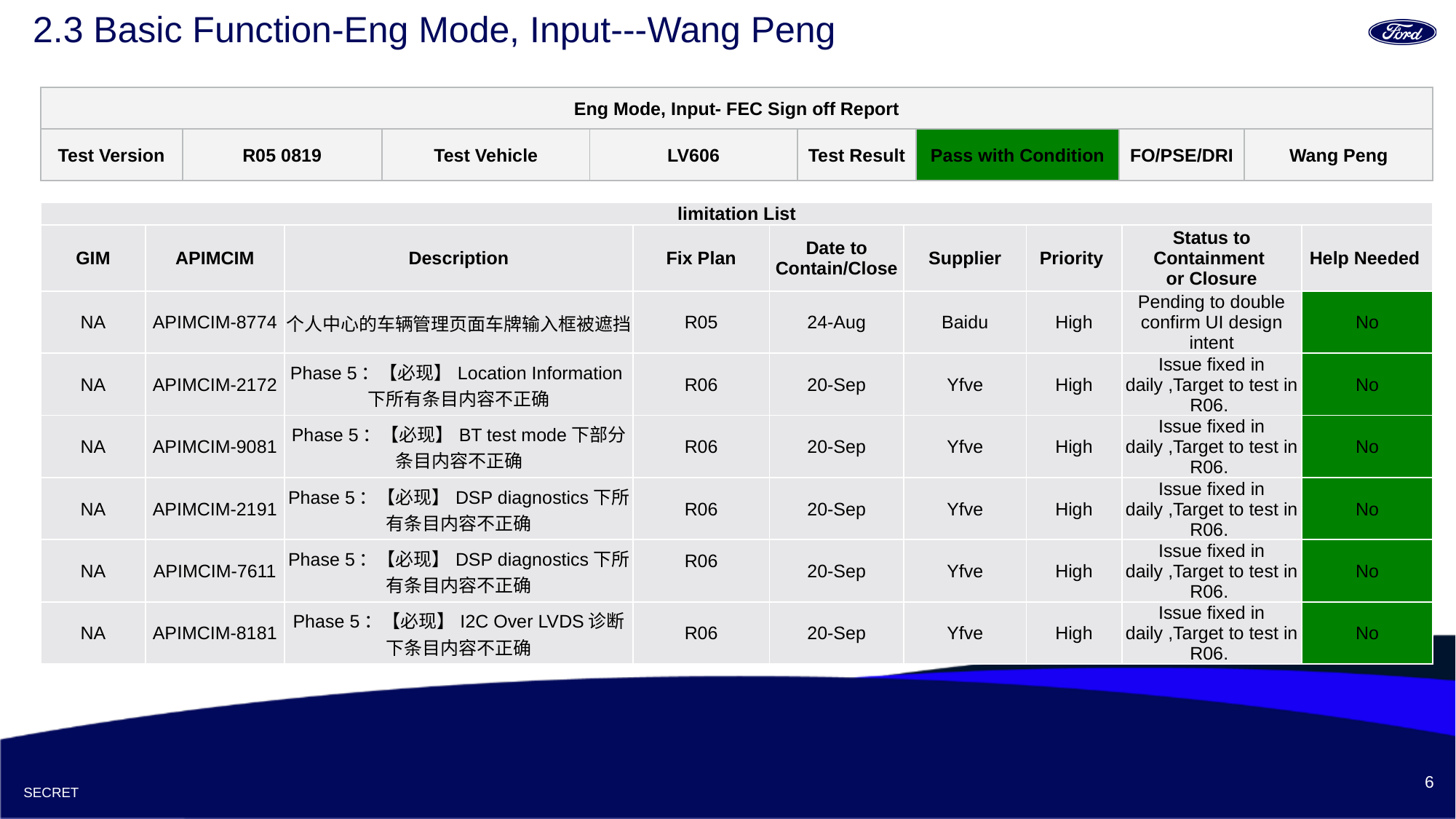

# 2.3 Basic Function-Eng Mode, Input---Wang Peng
| Eng Mode, Input- FEC Sign off Report |  |  |  |  |  |  |  |
| --- | --- | --- | --- | --- | --- | --- | --- |
| Test Version | R05 0819 | Test Vehicle | LV606 | Test Result | Pass with Condition | FO/PSE/DRI | Wang Peng |
| limitation List |  |  |  |  |  |  |  |  |
| --- | --- | --- | --- | --- | --- | --- | --- | --- |
| GIM | APIMCIM | Description | Fix Plan | Date to Contain/Close | Supplier | Priority | Status to Containment or Closure | Help Needed |
| NA | APIMCIM-8774 | 个人中心的车辆管理页面车牌输入框被遮挡 | R05 | 24-Aug | Baidu | High | Pending to double confirm UI design intent | No |
| NA | APIMCIM-2172 | Phase 5：【必现】Location Information下所有条目内容不正确 | R06 | 20-Sep | Yfve | High | Issue fixed in daily ,Target to test in R06. | No |
| NA | APIMCIM-9081 | Phase 5：【必现】BT test mode下部分条目内容不正确 | R06 | 20-Sep | Yfve | High | Issue fixed in daily ,Target to test in R06. | No |
| NA | APIMCIM-2191 | Phase 5：【必现】DSP diagnostics下所有条目内容不正确 | R06 | 20-Sep | Yfve | High | Issue fixed in daily ,Target to test in R06. | No |
| NA | APIMCIM-7611 | Phase 5：【必现】DSP diagnostics下所有条目内容不正确 | R06 | 20-Sep | Yfve | High | Issue fixed in daily ,Target to test in R06. | No |
| NA | APIMCIM-8181 | Phase 5：【必现】I2C Over LVDS诊断下条目内容不正确 | R06 | 20-Sep | Yfve | High | Issue fixed in daily ,Target to test in R06. | No |